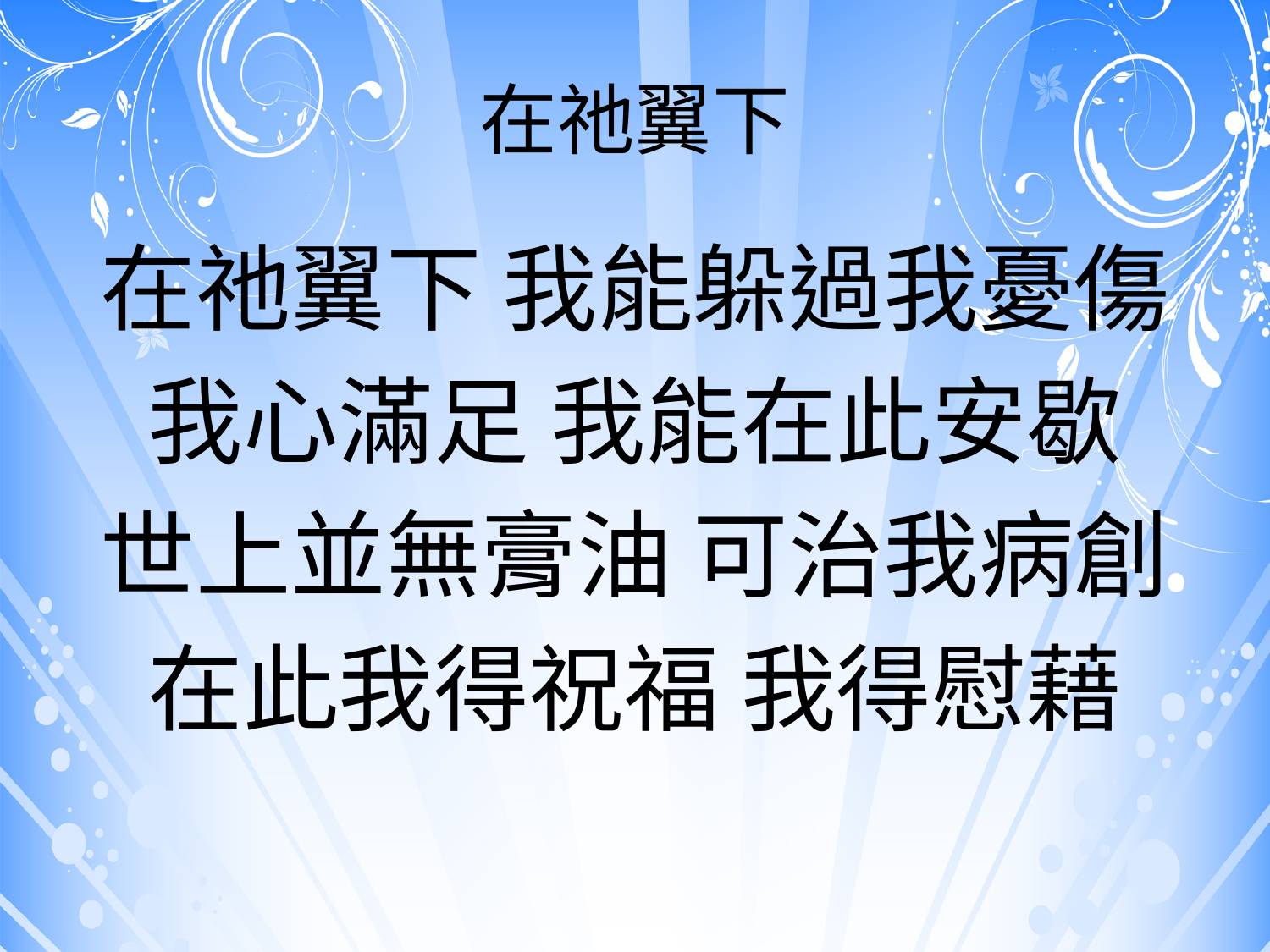

# 在祂翼下
在祂翼下 我能躲過我憂傷
我心滿足 我能在此安歇
世上並無膏油 可治我病創
在此我得祝福 我得慰藉